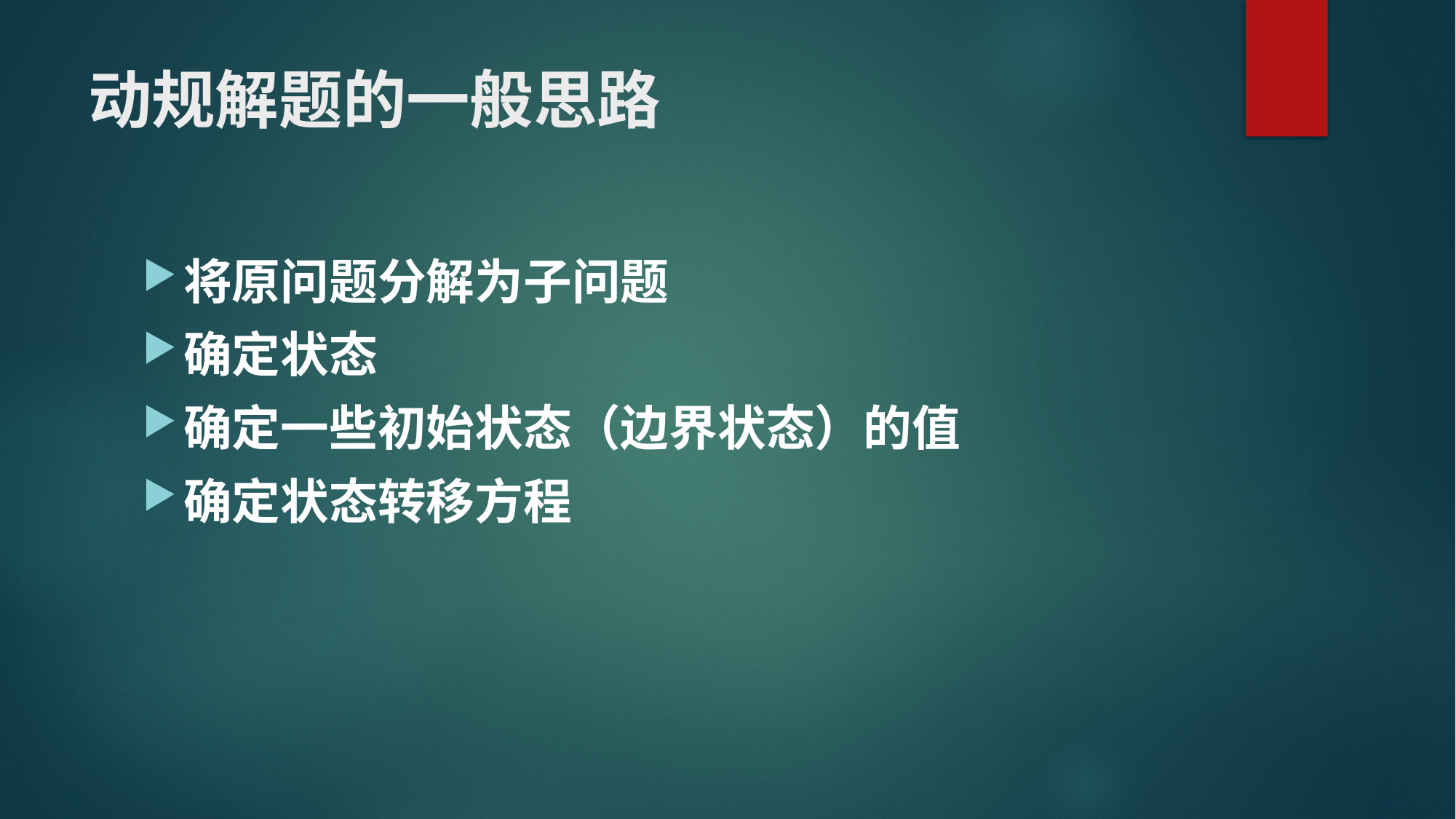

# 动规解题的一般思路
将原问题分解为子问题
确定状态
确定一些初始状态（边界状态）的值
确定状态转移方程